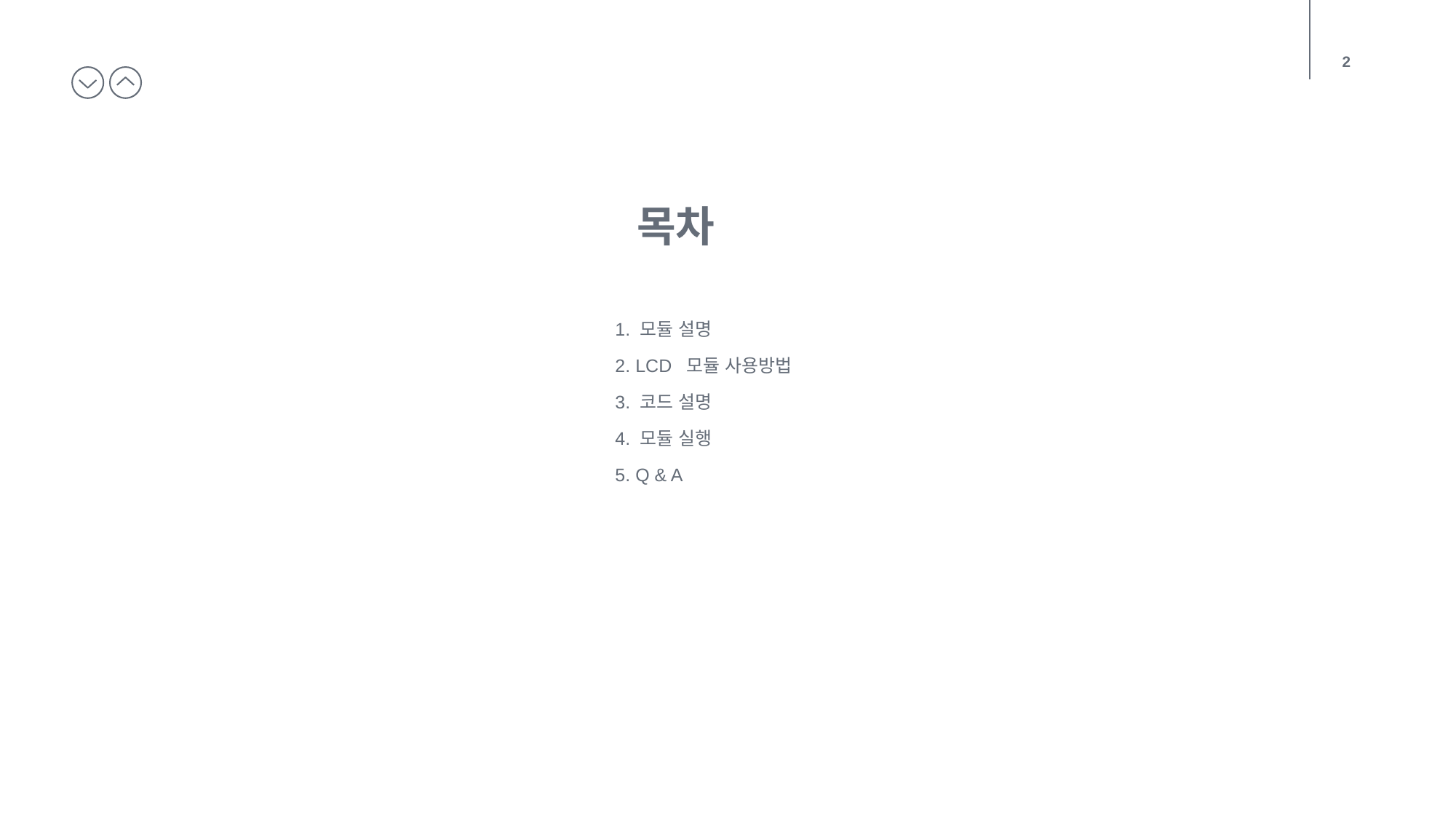

목차
1. 모듈 설명
2. LCD  모듈 사용방법
3. 코드 설명
4. 모듈 실행
5. Q & A